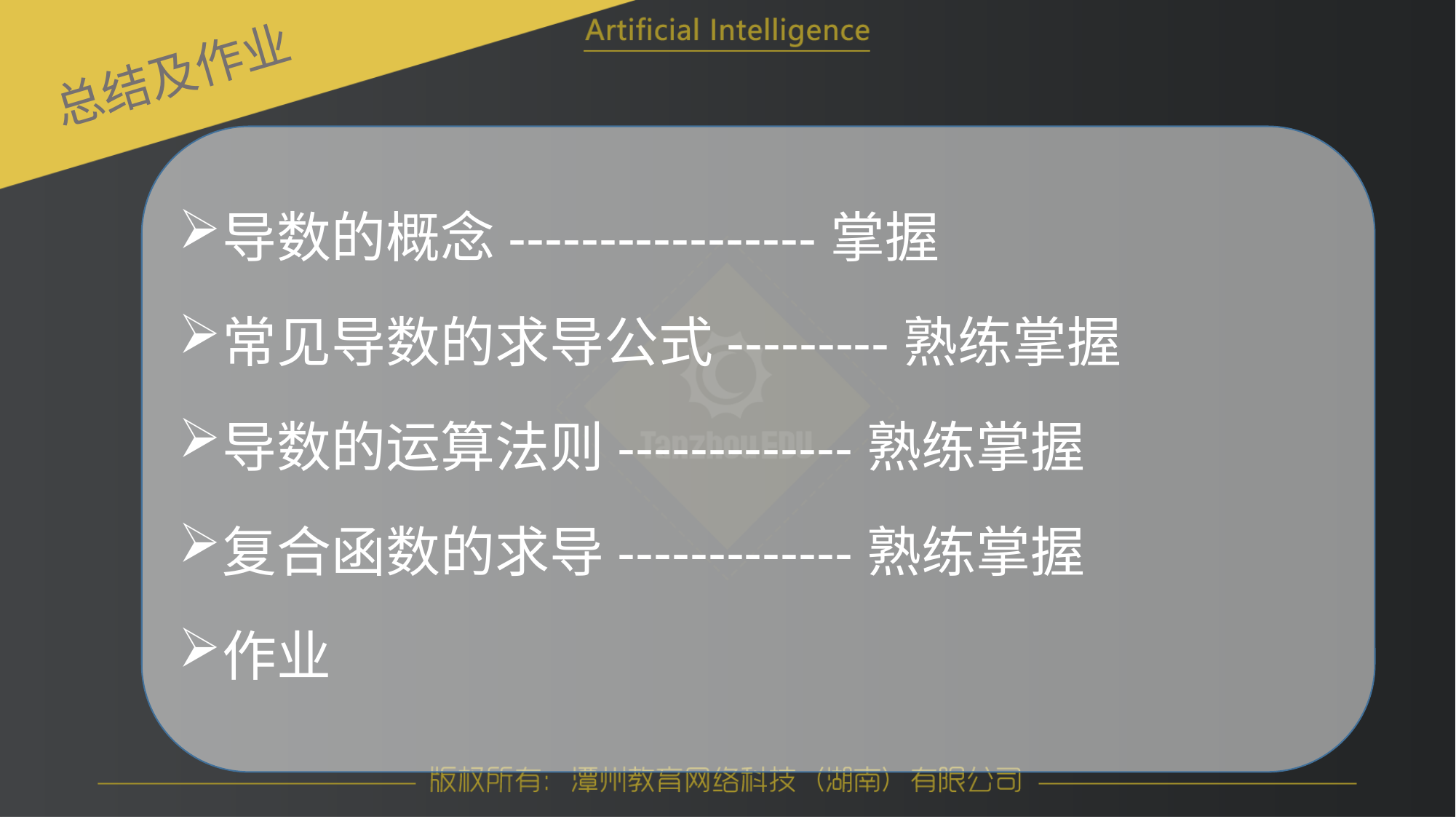

总结及作业
导数的概念-----------------掌握
常见导数的求导公式---------熟练掌握
导数的运算法则-------------熟练掌握
复合函数的求导-------------熟练掌握
作业